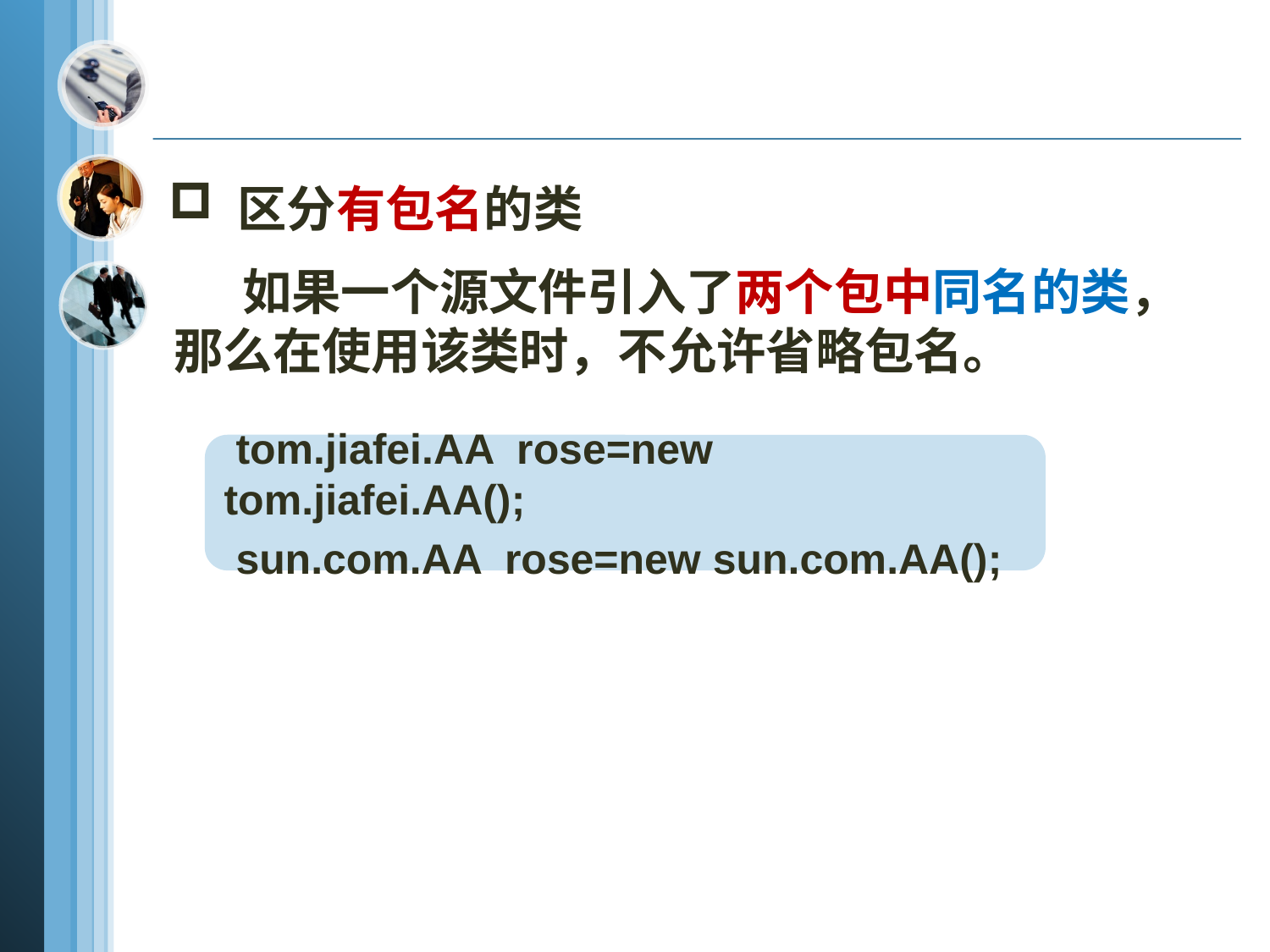

区分有包名的类
     如果一个源文件引入了两个包中同名的类，那么在使用该类时，不允许省略包名。

 tom.jiafei.AA  rose=new tom.jiafei.AA();
 sun.com.AA  rose=new sun.com.AA();